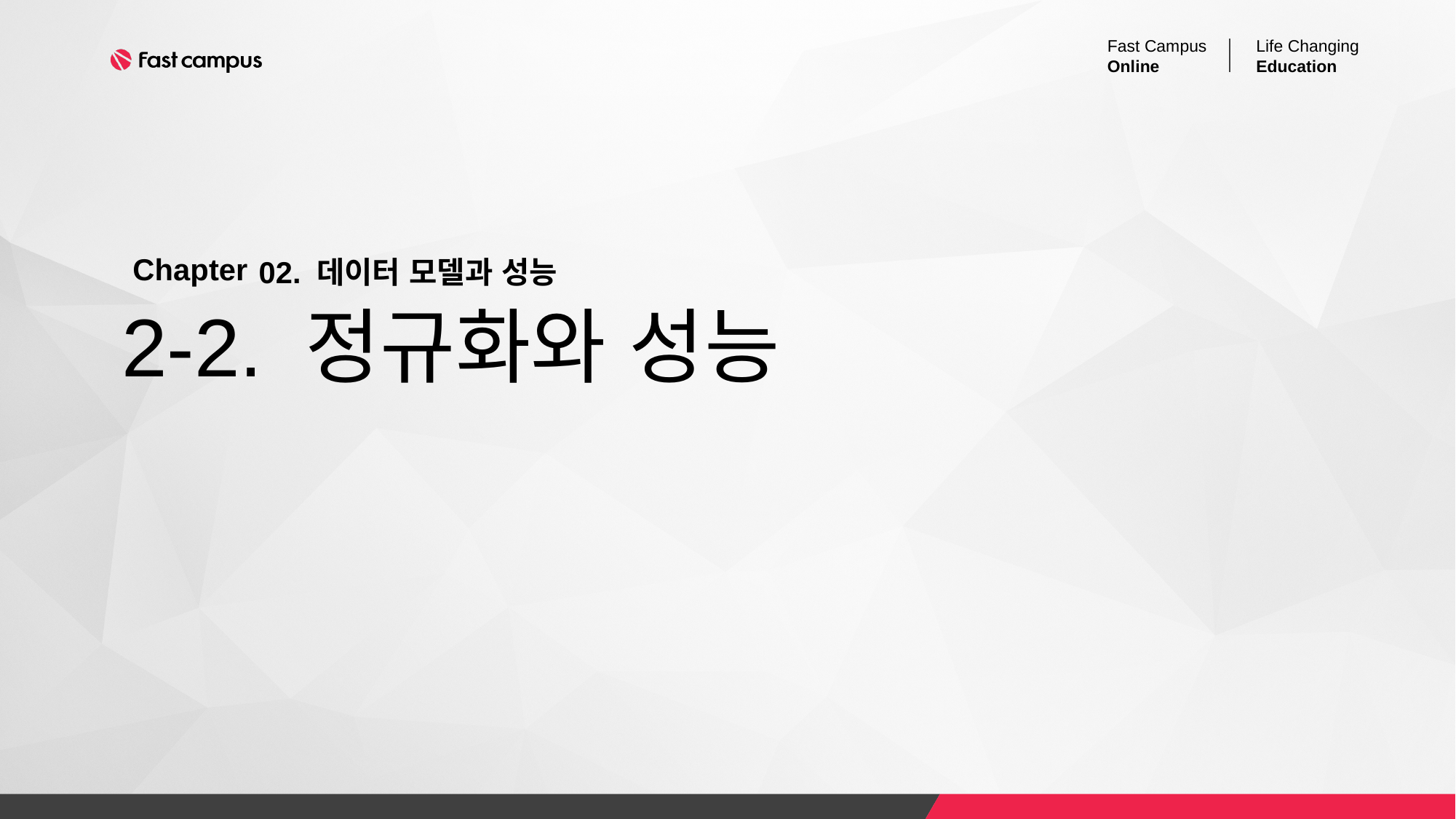

02. 데이터 모델과 성능
# 2-2. 정규화와 성능